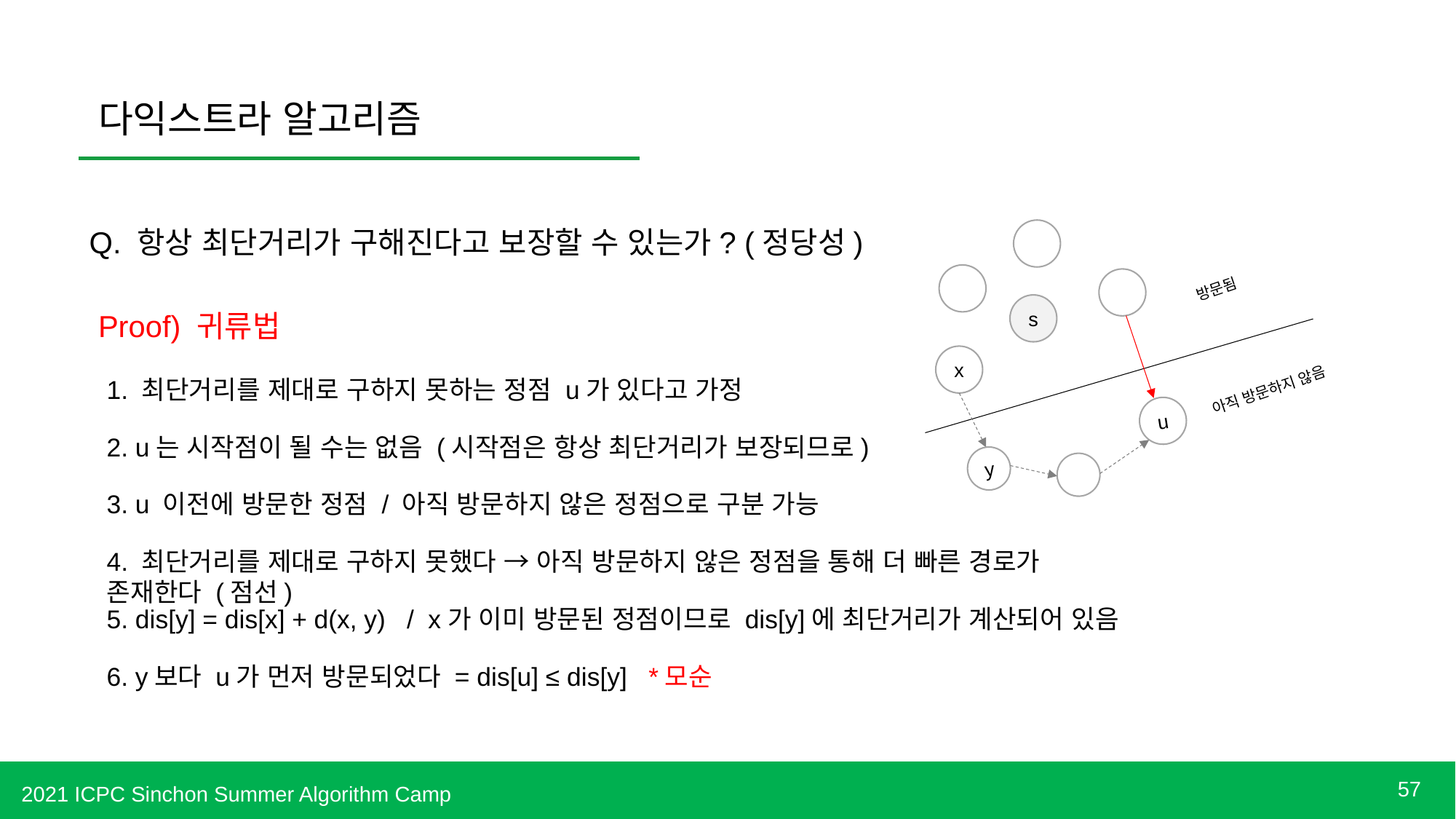

다익스트라 알고리즘
Q. 항상 최단거리가 구해진다고 보장할 수 있는가? (정당성)

방문됨
s
Proof) 귀류법
x
1. 최단거리를 제대로 구하지 못하는 정점 u가 있다고 가정
아직 방문하지 않음
u
2. u는 시작점이 될 수는 없음 (시작점은 항상 최단거리가 보장되므로)
y

3. u 이전에 방문한 정점 / 아직 방문하지 않은 정점으로 구분 가능
4. 최단거리를 제대로 구하지 못했다 → 아직 방문하지 않은 정점을 통해 더 빠른 경로가 존재한다 (점선)
5. dis[y] = dis[x] + d(x, y)   /  x가 이미 방문된 정점이므로 dis[y]에 최단거리가 계산되어 있음
6. y보다 u가 먼저 방문되었다 = dis[u] ≤ dis[y]   *모순

57
2021 ICPC Sinchon Summer Algorithm Camp